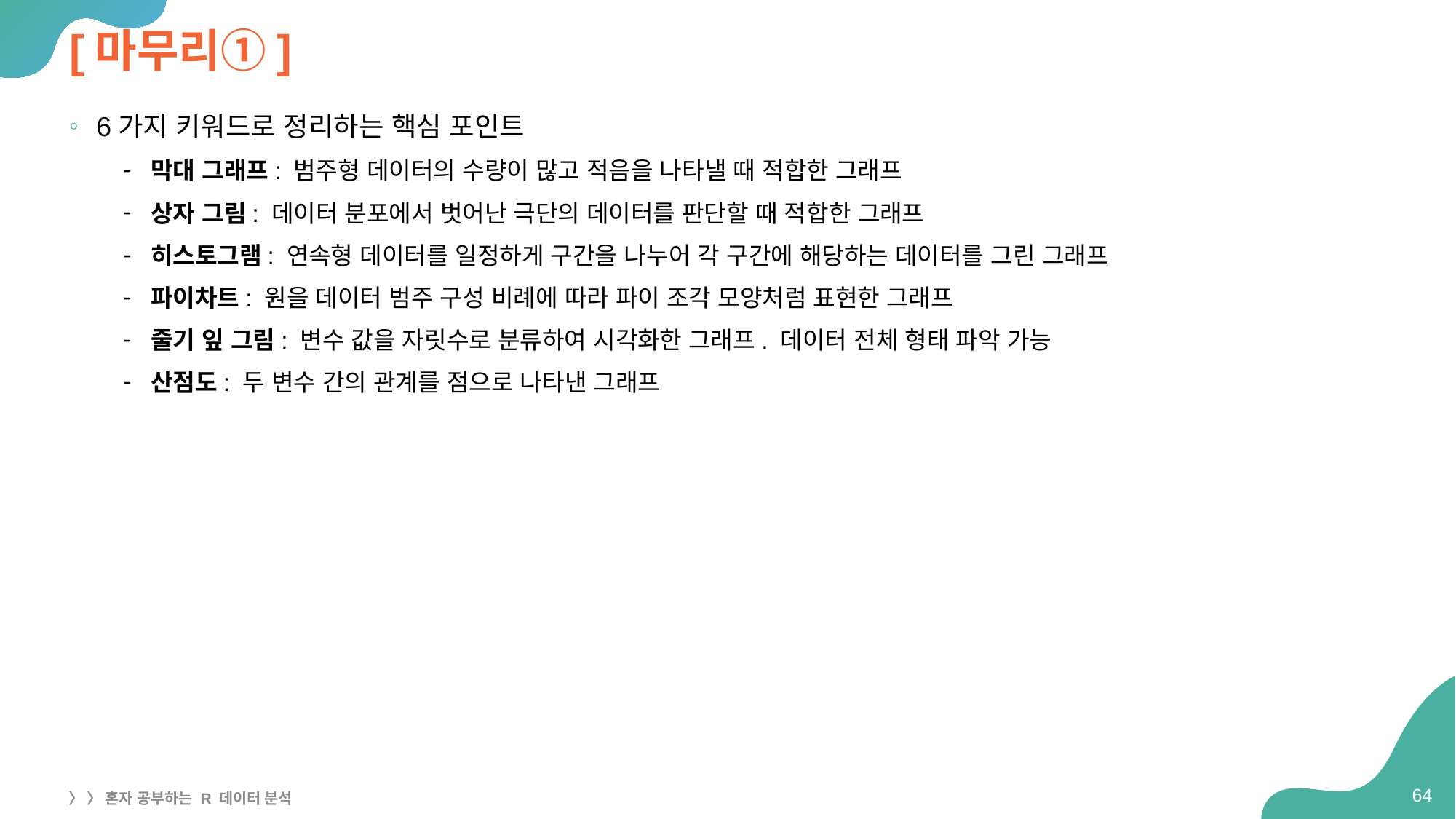

# [마무리①]
6가지 키워드로 정리하는 핵심 포인트
막대 그래프: 범주형 데이터의 수량이 많고 적음을 나타낼 때 적합한 그래프
상자 그림: 데이터 분포에서 벗어난 극단의 데이터를 판단할 때 적합한 그래프
히스토그램: 연속형 데이터를 일정하게 구간을 나누어 각 구간에 해당하는 데이터를 그린 그래프
파이차트: 원을 데이터 범주 구성 비례에 따라 파이 조각 모양처럼 표현한 그래프
줄기 잎 그림: 변수 값을 자릿수로 분류하여 시각화한 그래프. 데이터 전체 형태 파악 가능
산점도: 두 변수 간의 관계를 점으로 나타낸 그래프

64
〉 〉 혼자 공부하는 R 데이터 분석